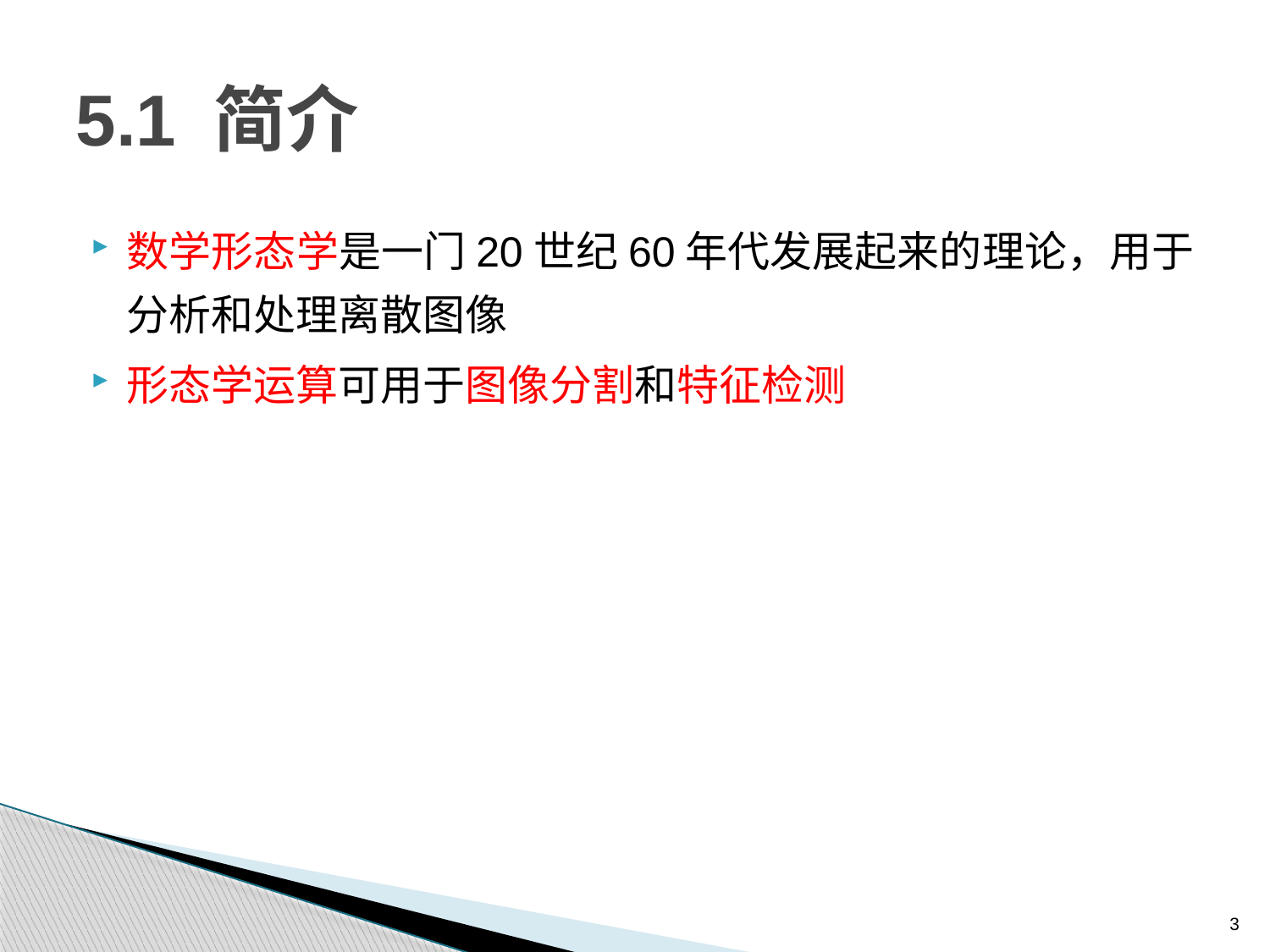

# 5.1 简介
数学形态学是一门20世纪60年代发展起来的理论，用于分析和处理离散图像
形态学运算可用于图像分割和特征检测
3